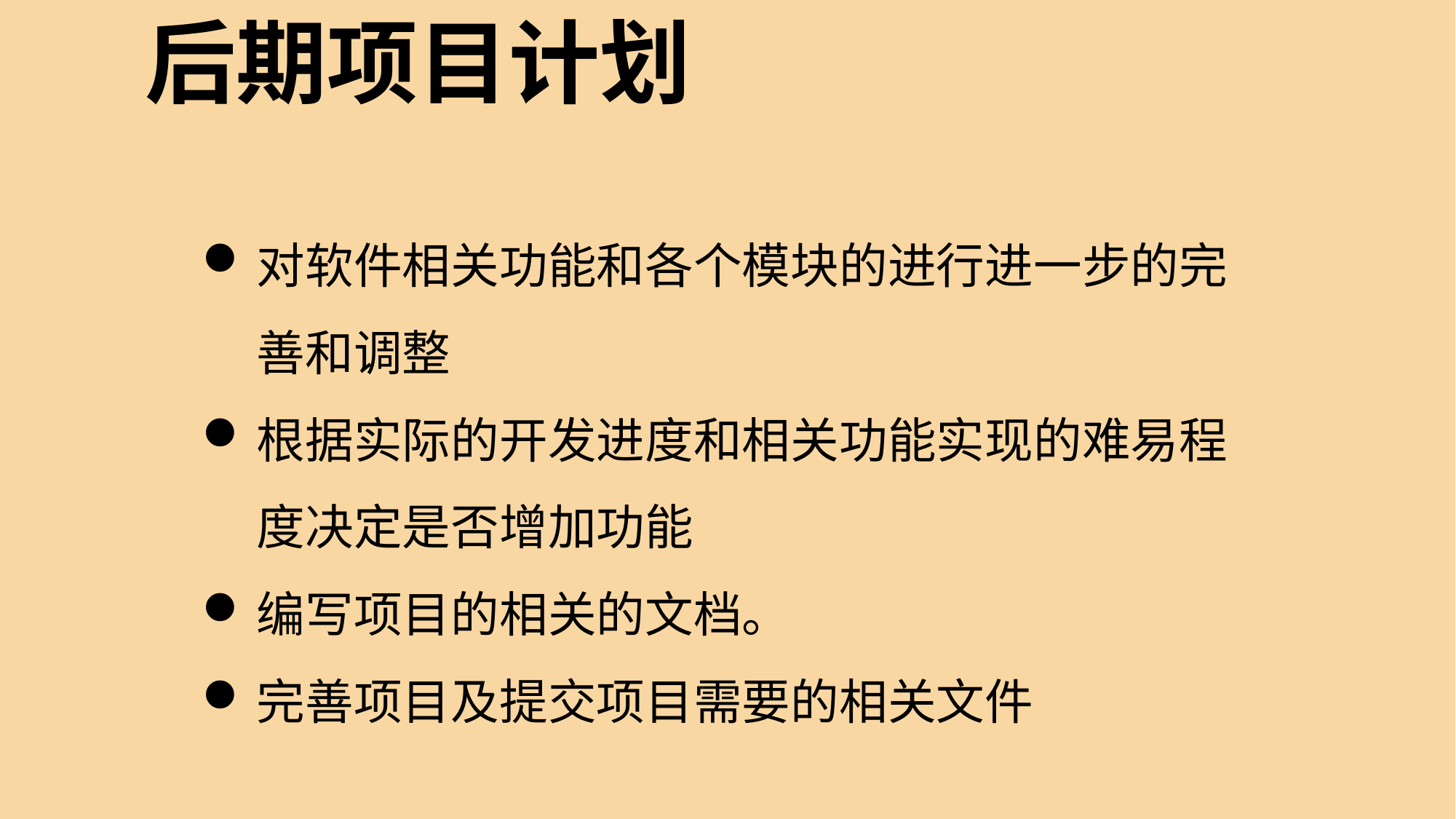

后期项目计划
对软件相关功能和各个模块的进行进一步的完善和调整
根据实际的开发进度和相关功能实现的难易程度决定是否增加功能
编写项目的相关的文档。
完善项目及提交项目需要的相关文件